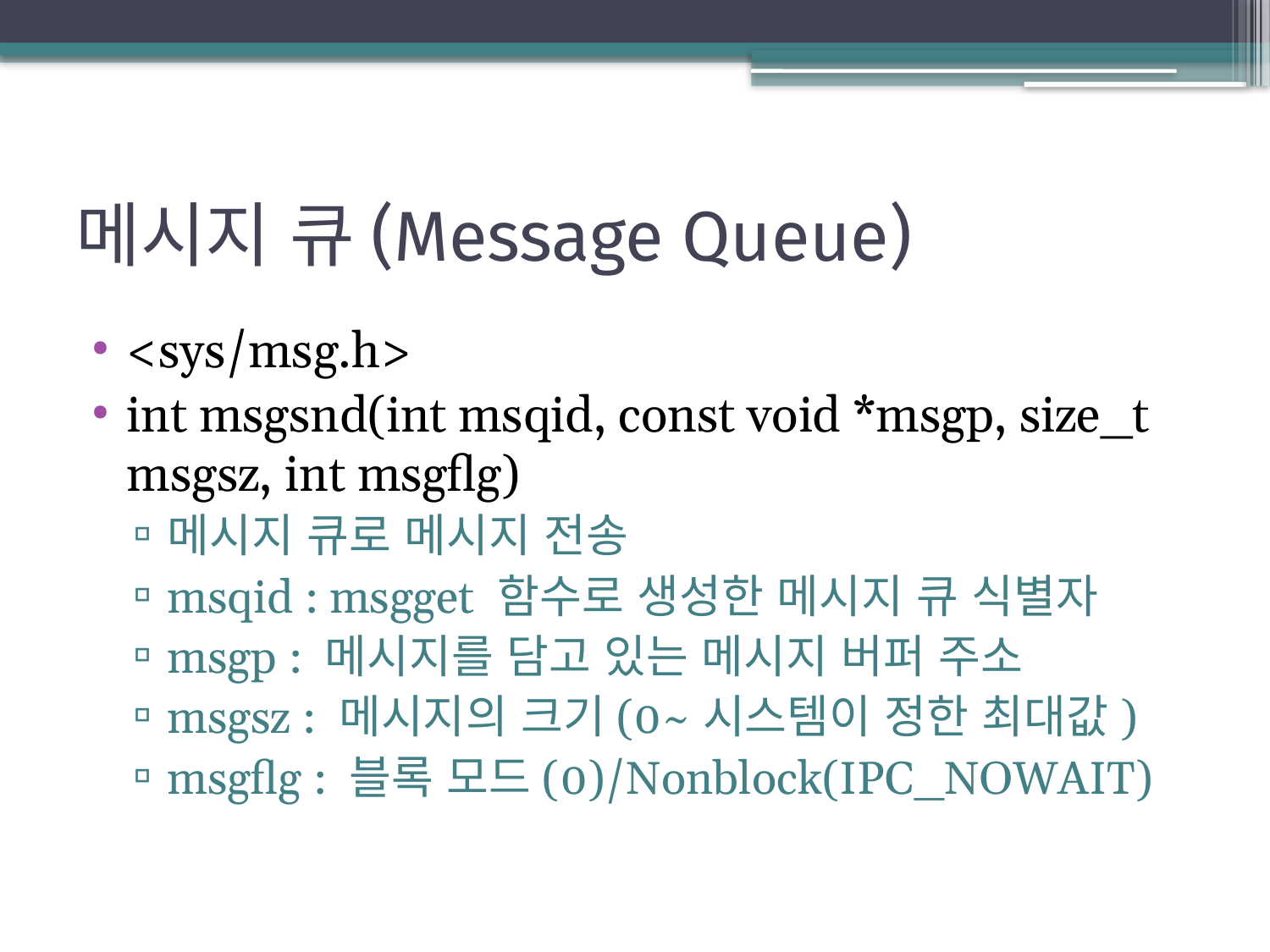

# 메시지 큐(Message Queue)
<sys/msg.h>
int msgsnd(int msqid, const void *msgp, size_t msgsz, int msgflg)
메시지 큐로 메시지 전송
msqid : msgget 함수로 생성한 메시지 큐 식별자
msgp : 메시지를 담고 있는 메시지 버퍼 주소
msgsz : 메시지의 크기(0~시스템이 정한 최대값)
msgflg : 블록 모드(0)/Nonblock(IPC_NOWAIT)